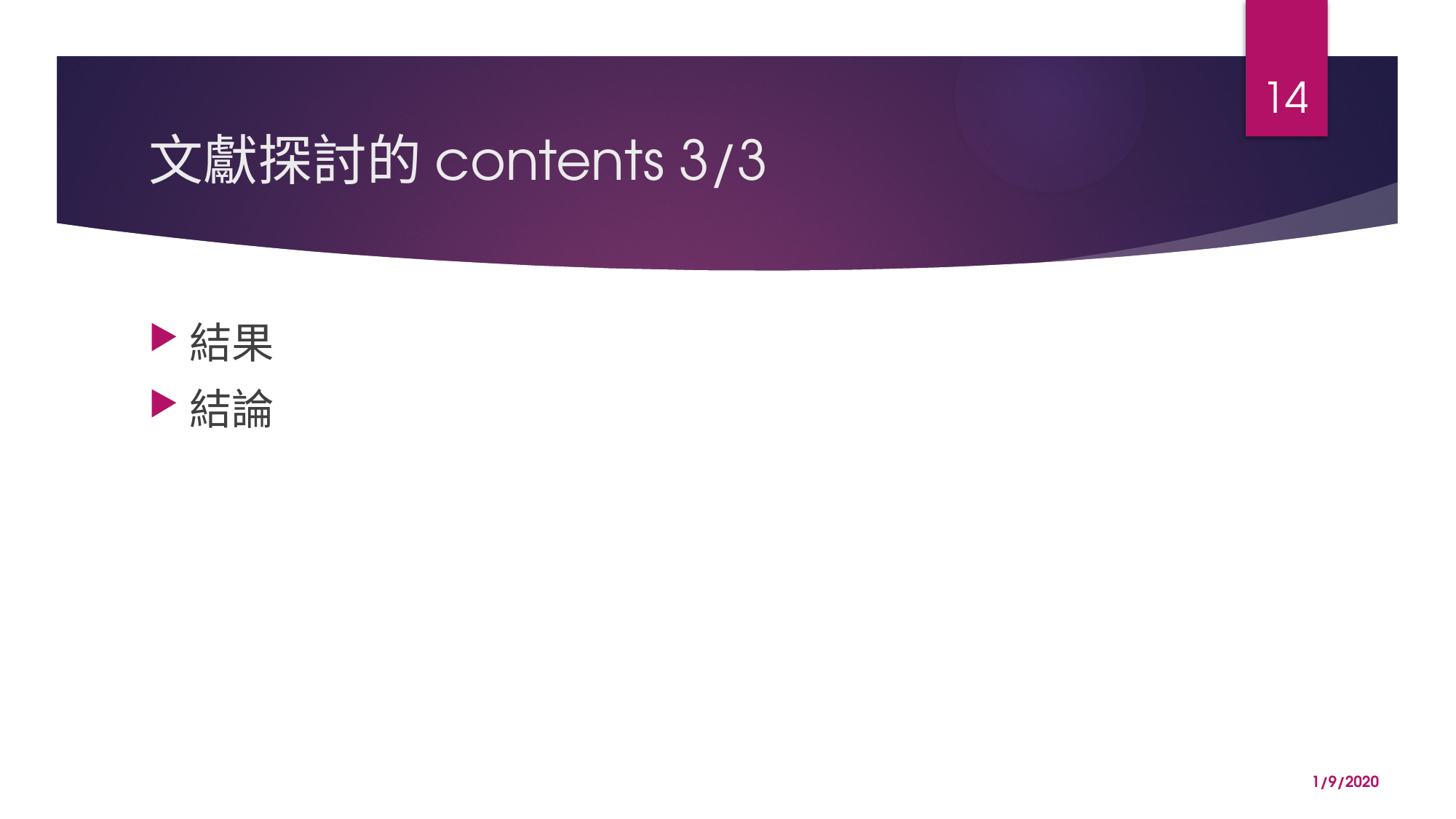

14
# 文獻探討的contents 3/3
結果
結論

1/9/2020